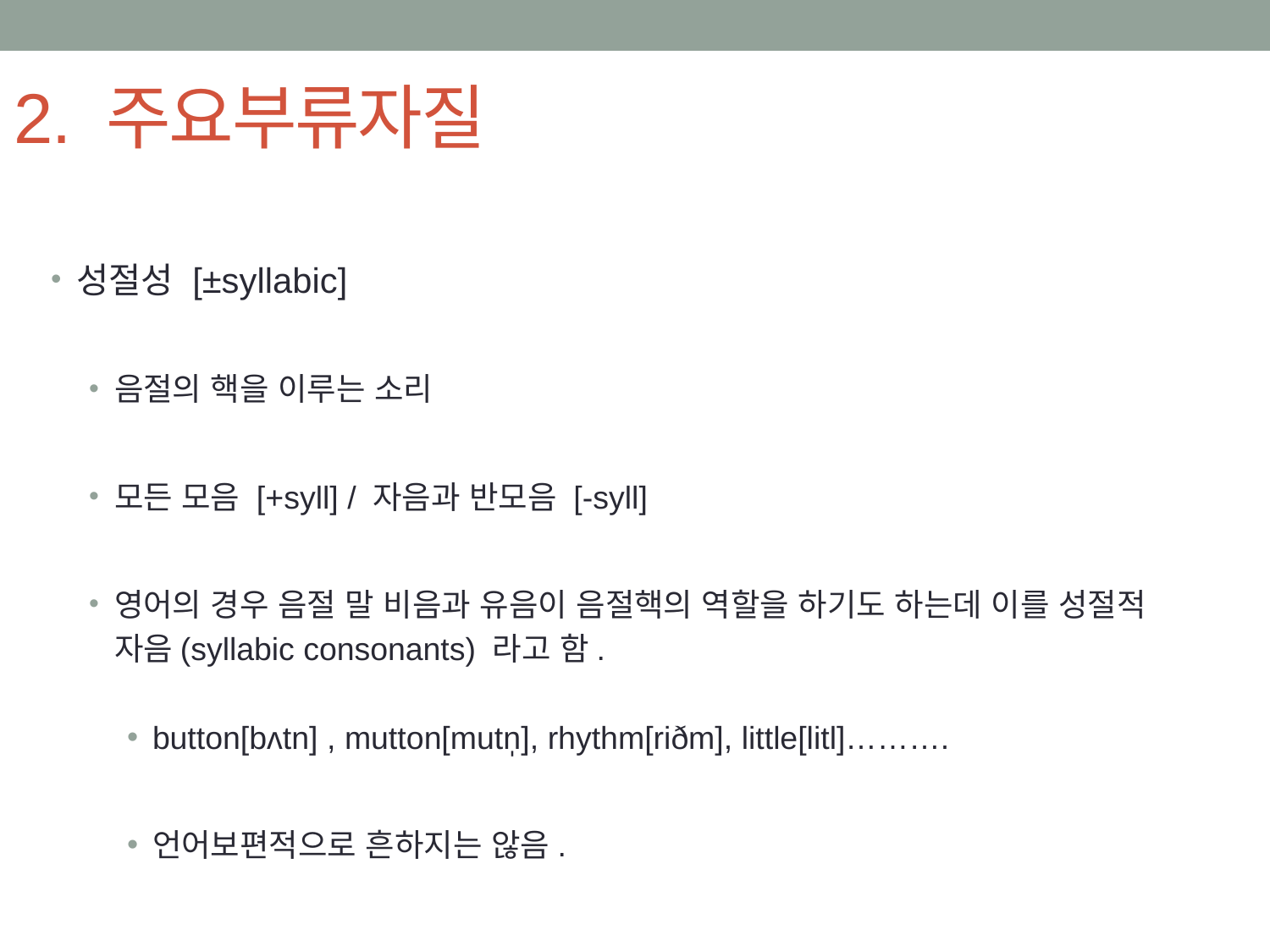

# 2. 주요부류자질

성절성 [±syllabic]

음절의 핵을 이루는 소리

모든 모음 [+syll] / 자음과 반모음 [-syll]

영어의 경우 음절 말 비음과 유음이 음절핵의 역할을 하기도 하는데 이를 성절적
  자음(syllabic consonants) 라고 함.

button[bʌtn] , mutton[mutn̩], rhythm[riðm], little[litl]……….

언어보편적으로 흔하지는 않음.